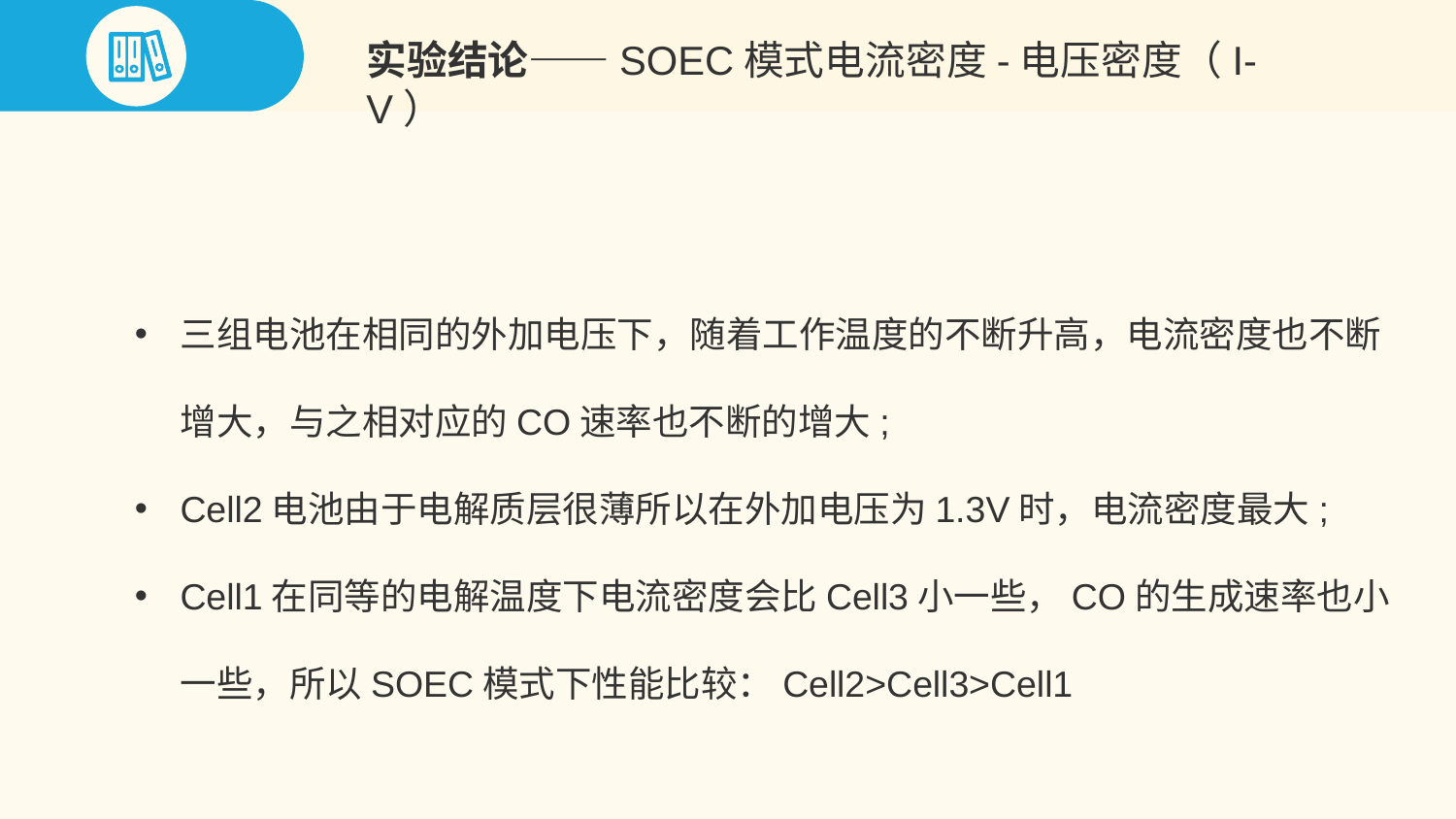

实验结论——SOEC模式电流密度-电压密度（I-V）

三组电池在相同的外加电压下，随着工作温度的不断升高，电流密度也不断增大，与之相对应的CO速率也不断的增大;
Cell2电池由于电解质层很薄所以在外加电压为1.3V时，电流密度最大;
Cell1在同等的电解温度下电流密度会比Cell3小一些，CO的生成速率也小一些，所以SOEC模式下性能比较：Cell2>Cell3>Cell1